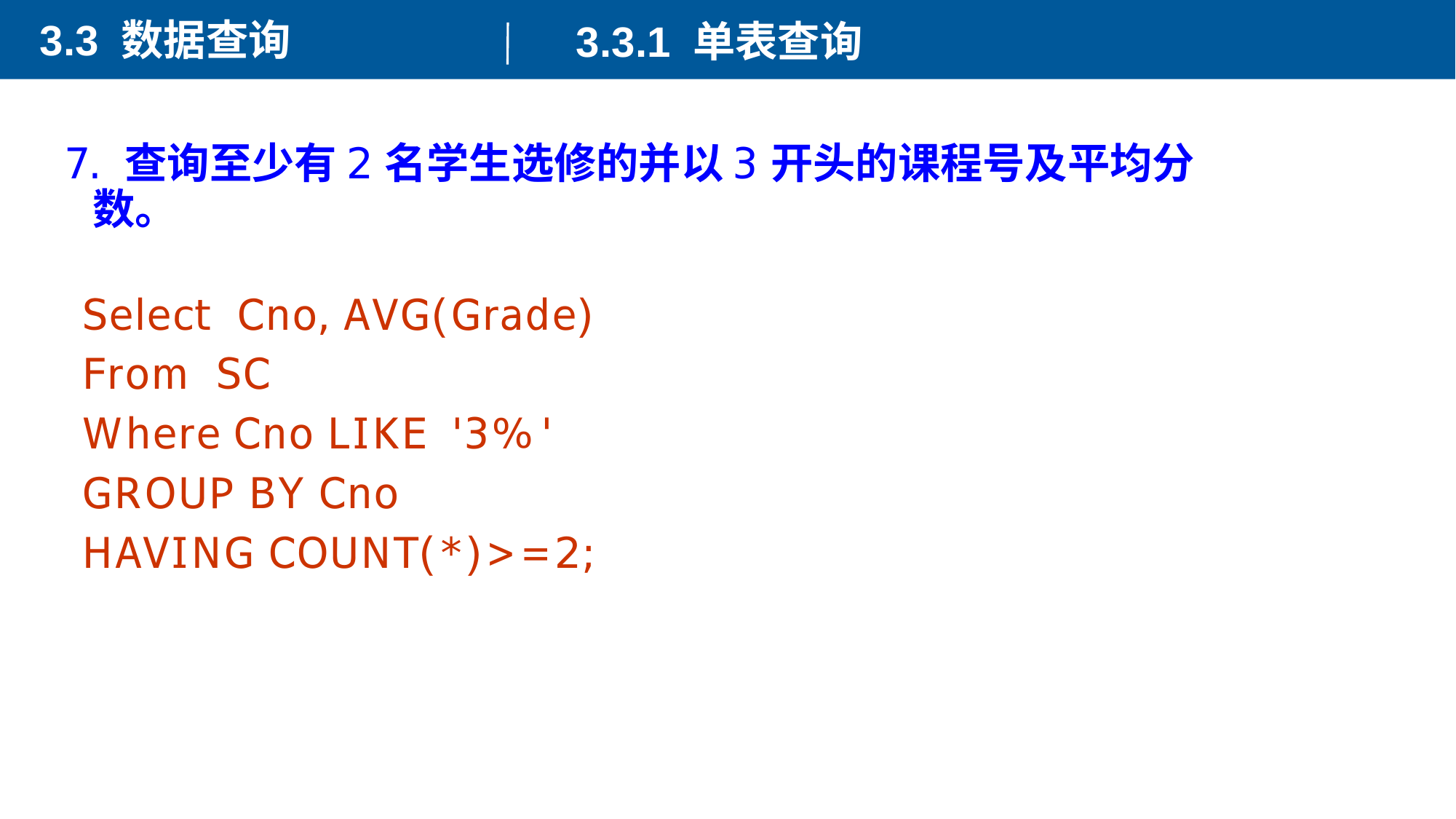

3.3 数据查询
3.3.1 单表查询
7. 查询至少有2名学生选修的并以3开头的课程号及平均分数。
Select  Cno, AVG(Grade)
From  SC
Where Cno LIKE  '3%'
GROUP BY Cno
HAVING COUNT(*)>=2;